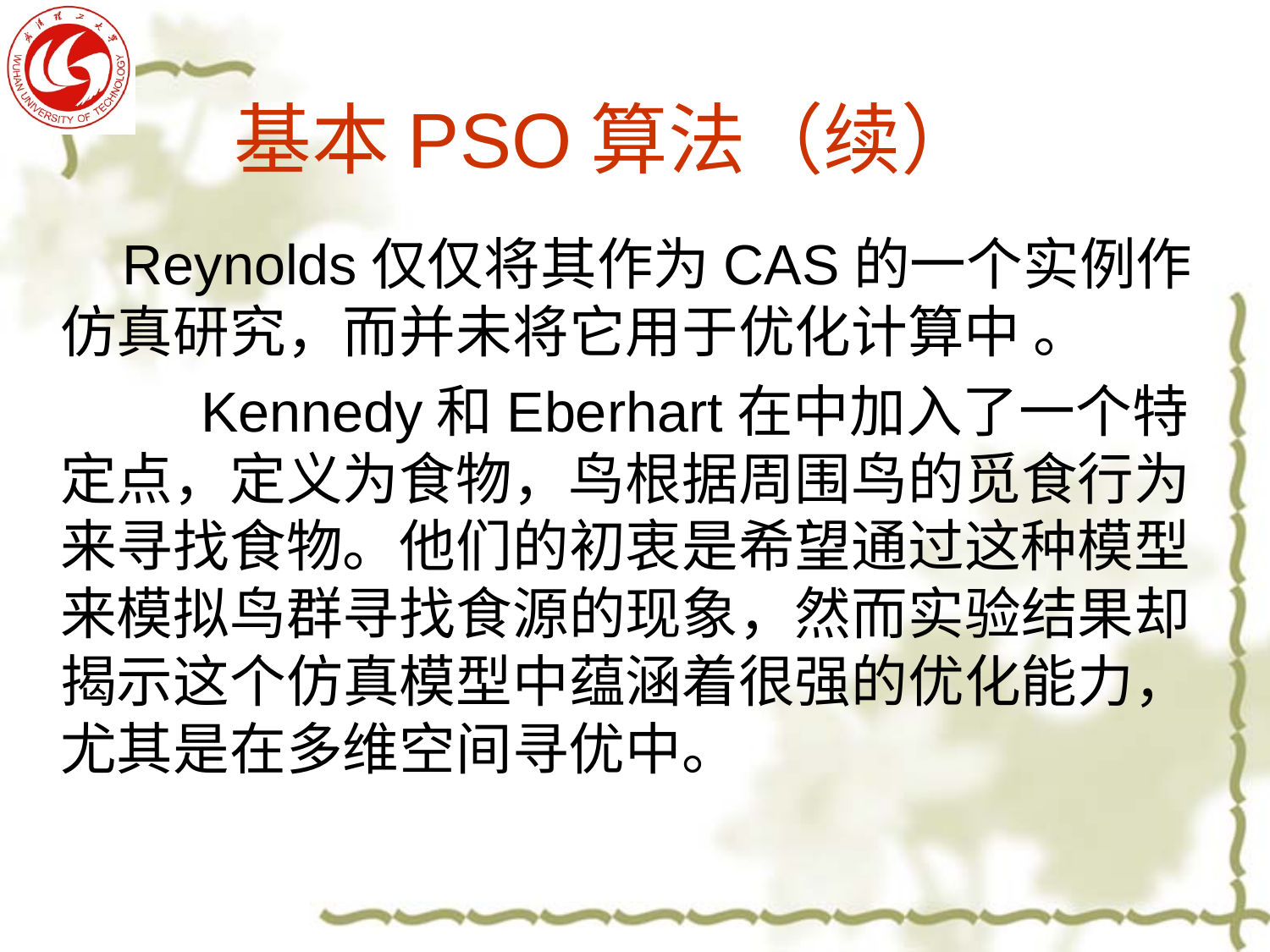

# 基本PSO算法（续）
       Reynolds仅仅将其作为CAS的一个实例作仿真研究，而并未将它用于优化计算中 。
            Kennedy和Eberhart在中加入了一个特定点，定义为食物，鸟根据周围鸟的觅食行为来寻找食物。他们的初衷是希望通过这种模型来模拟鸟群寻找食源的现象，然而实验结果却揭示这个仿真模型中蕴涵着很强的优化能力，尤其是在多维空间寻优中。